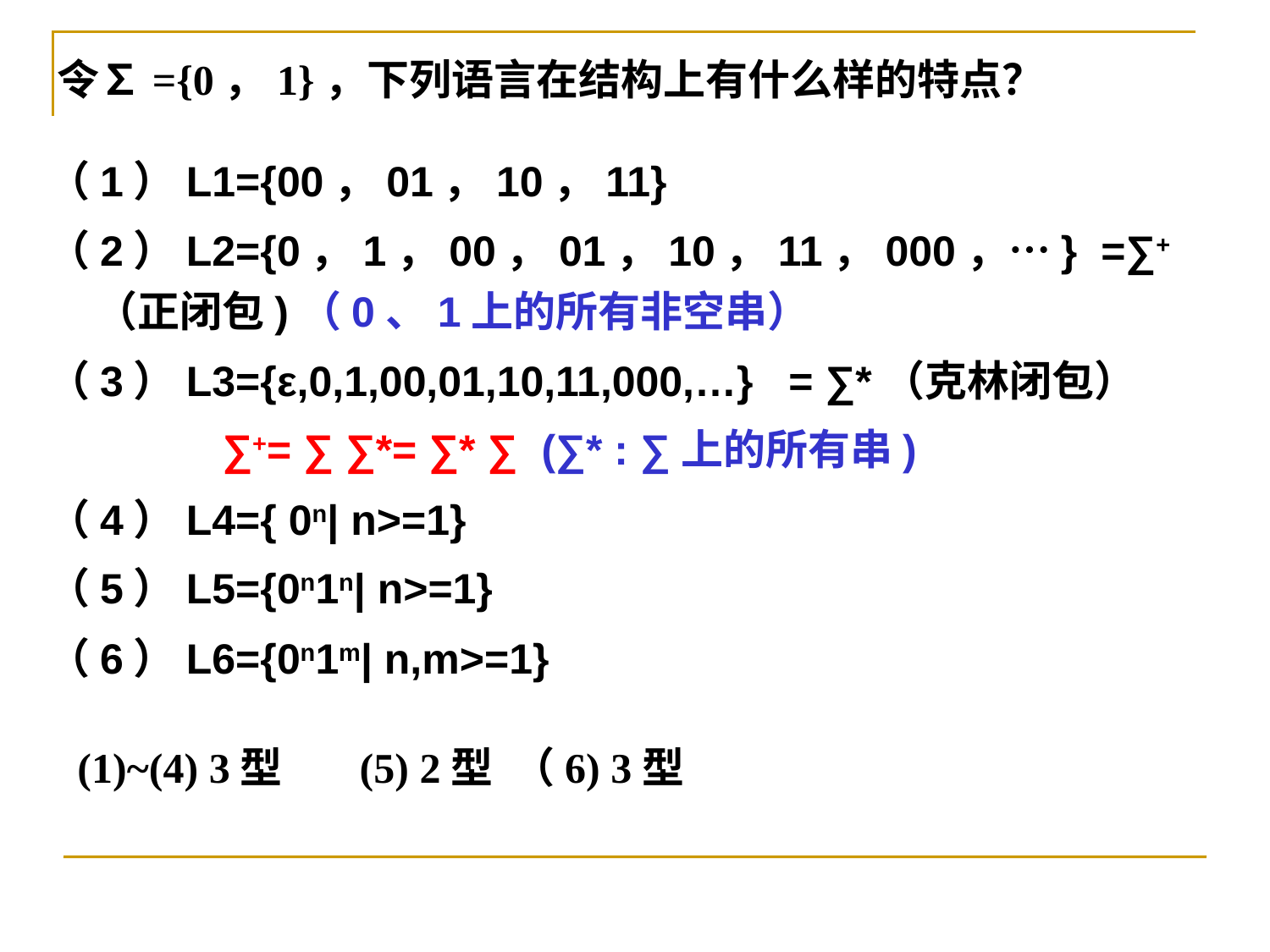

令∑={0，1}，下列语言在结构上有什么样的特点？
（1）L1={00，01，10，11}
（2）L2={0，1，00，01，10，11，000，…}  =∑+（正闭包)（0、1上的所有非空串）
（3）L3={ε,0,1,00,01,10,11,000,…}   = ∑*（克林闭包）
		∑+= ∑ ∑*= ∑* ∑  (∑* : ∑上的所有串)
（4）L4={ 0n| n>=1}
（5）L5={0n1n| n>=1}
（6）L6={0n1m| n,m>=1}
(1)~(4) 3型       (5) 2型  （6) 3型
83